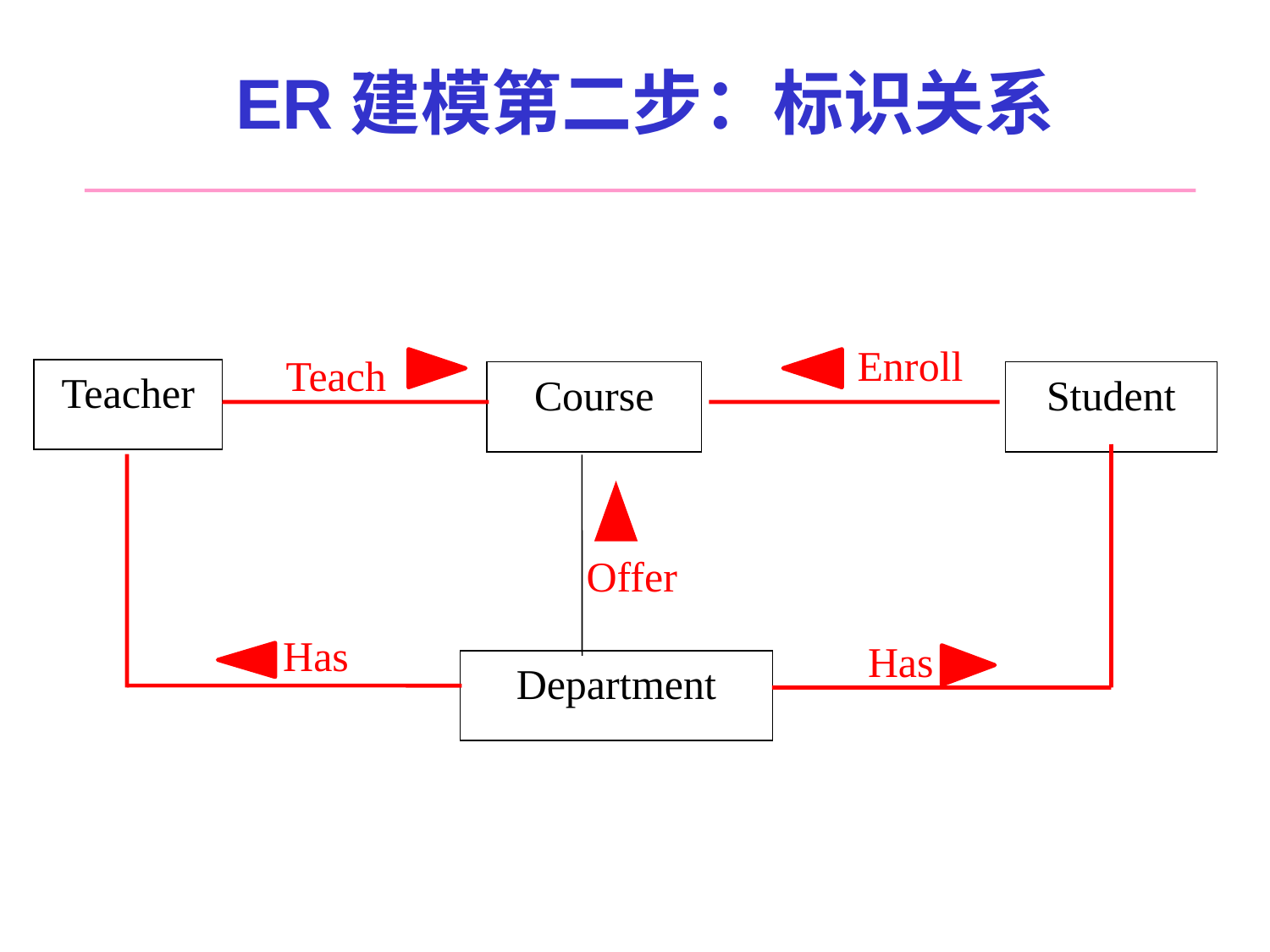

# ER建模第二步：标识关系
Enroll
Teach

Teacher
Course
Student

Offer
Has
Has

Department